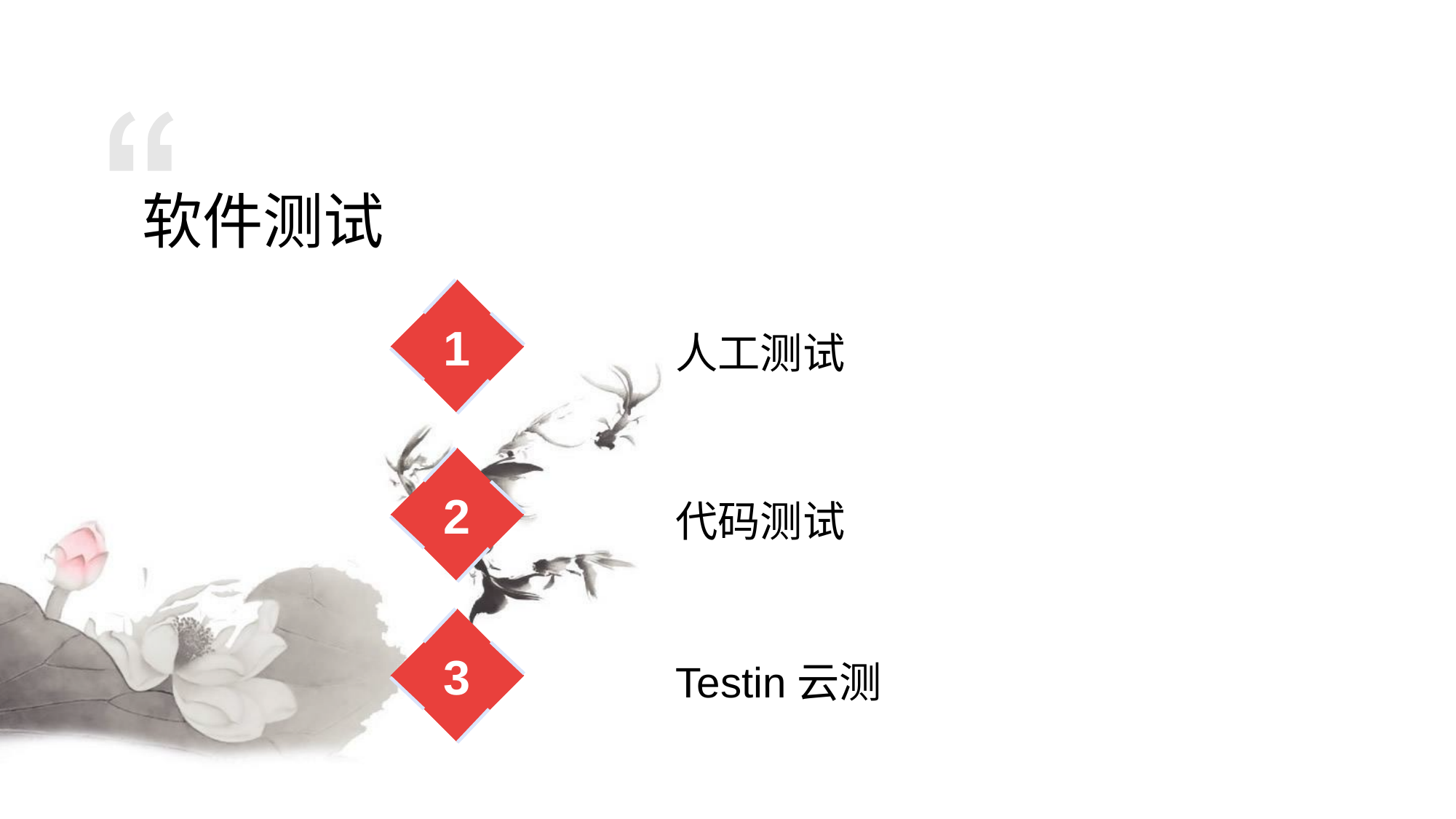

软件测试

1
	人工测试
2
	代码测试
3
	Testin云测